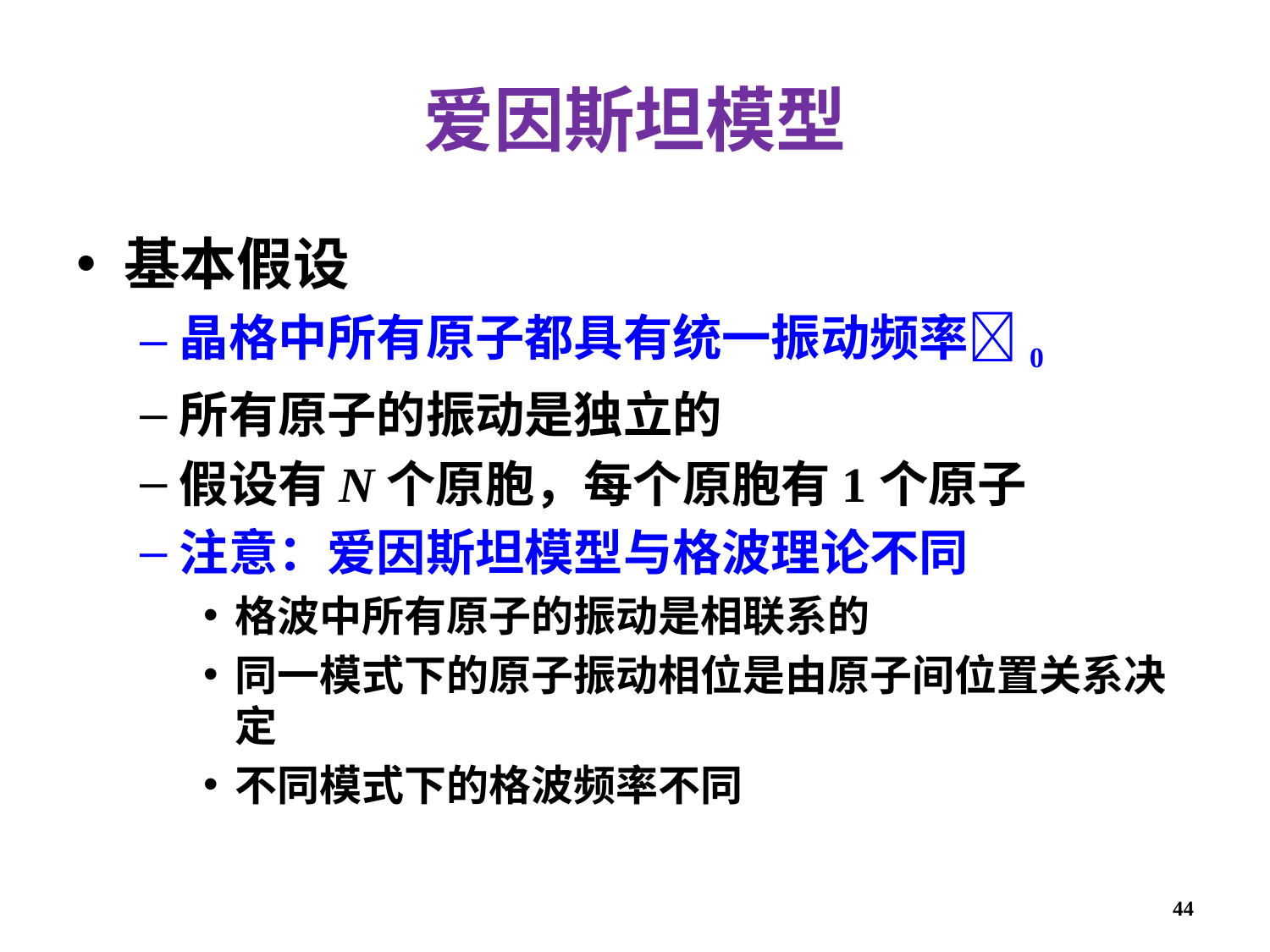

# 爱因斯坦模型
基本假设
晶格中所有原子都具有统一振动频率ω0
所有原子的振动是独立的
假设有N个原胞，每个原胞有1个原子
注意：爱因斯坦模型与格波理论不同
格波中所有原子的振动是相联系的
同一模式下的原子振动相位是由原子间位置关系决定
不同模式下的格波频率不同

44